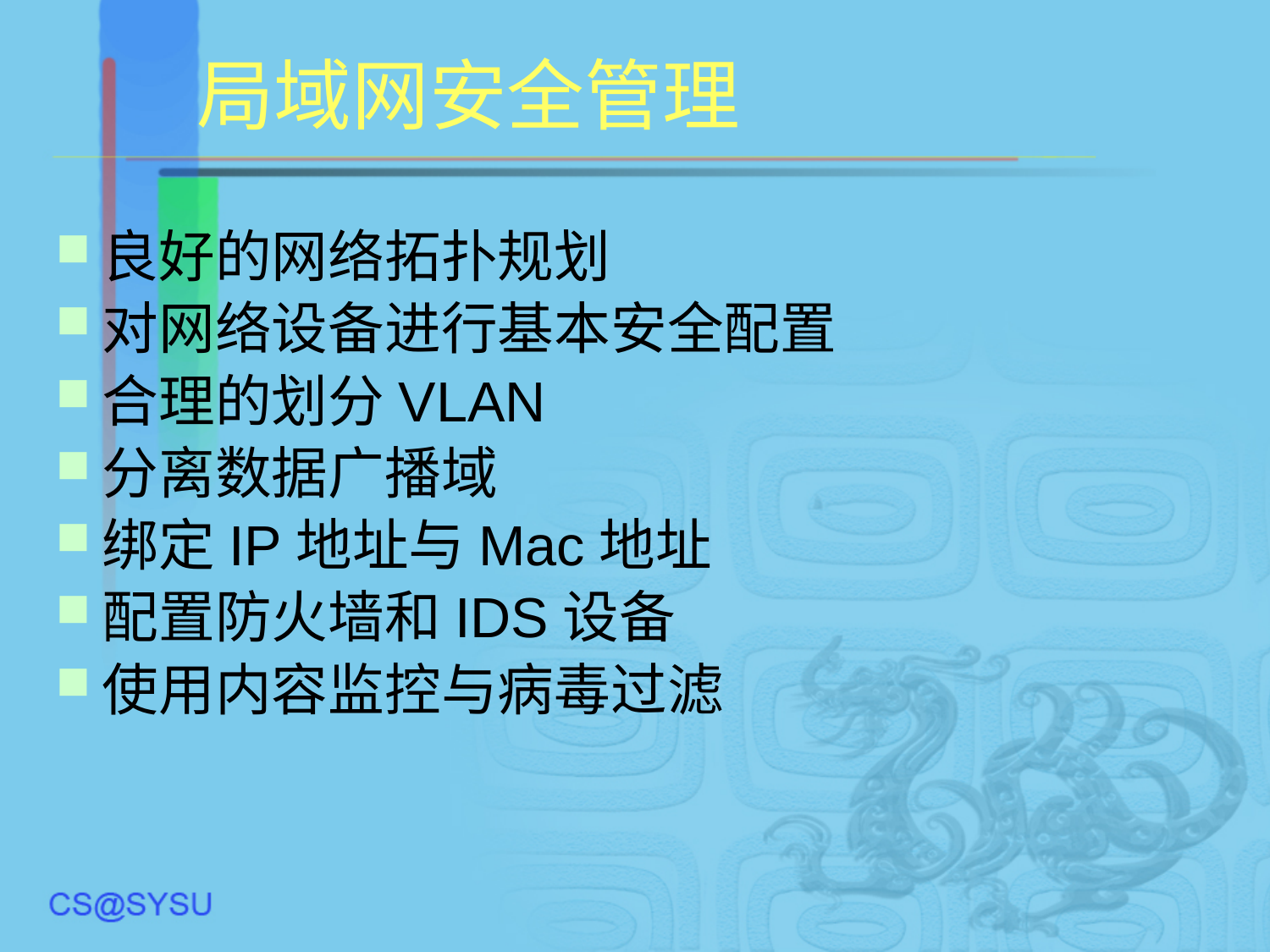

# 局域网安全管理
良好的网络拓扑规划
对网络设备进行基本安全配置
合理的划分VLAN
分离数据广播域
绑定IP地址与Mac地址
配置防火墙和IDS设备
使用内容监控与病毒过滤